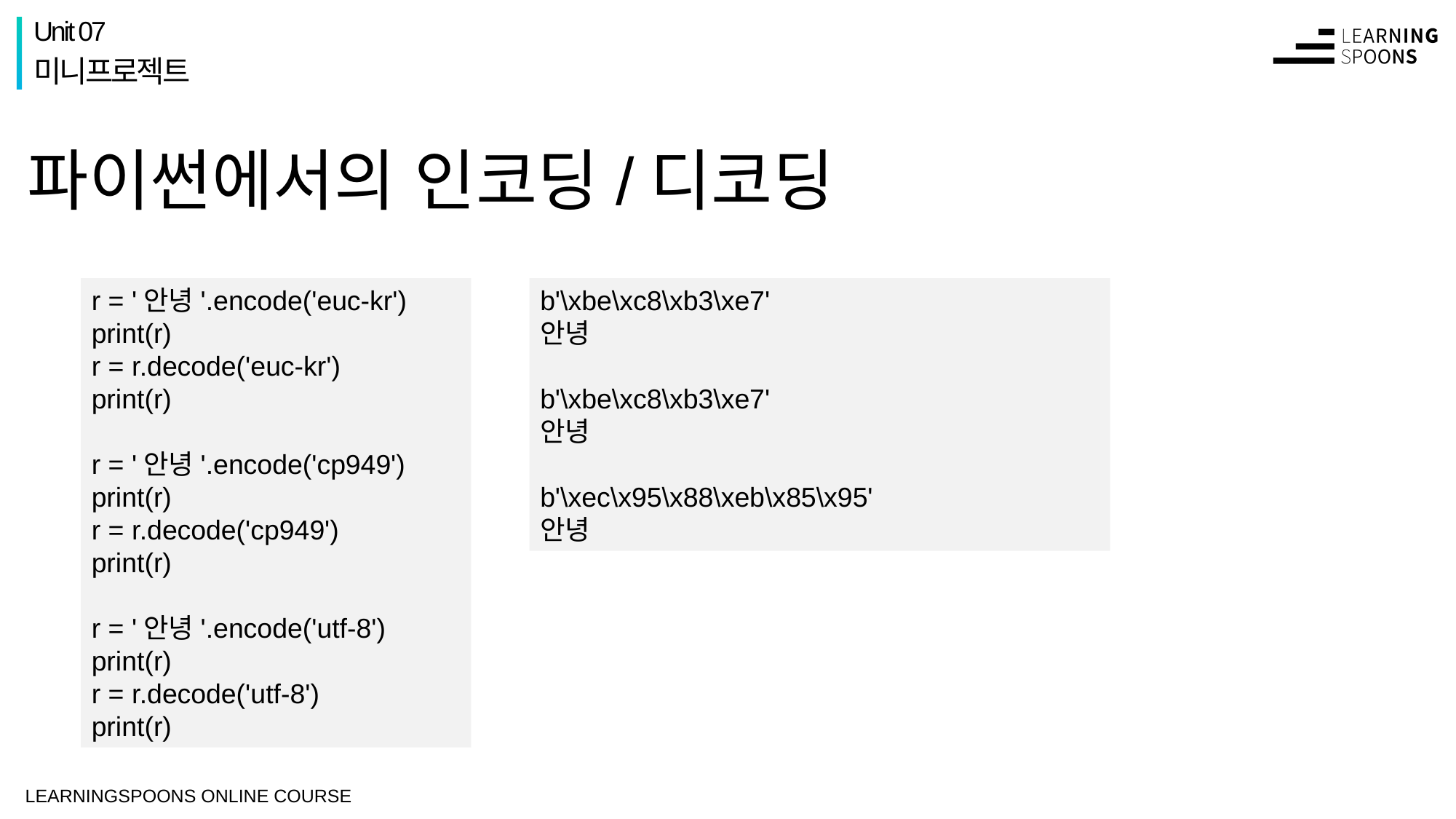

Unit 07
미니프로젝트
# 파이썬에서의 인코딩/디코딩
r = '안녕'.encode('euc-kr')
print(r)
r = r.decode('euc-kr')
print(r)

r = '안녕'.encode('cp949')
print(r)
r = r.decode('cp949')
print(r)

r = '안녕'.encode('utf-8')
print(r)
r = r.decode('utf-8')
print(r)
b'\xbe\xc8\xb3\xe7'
안녕

b'\xbe\xc8\xb3\xe7'
안녕

b'\xec\x95\x88\xeb\x85\x95'
안녕